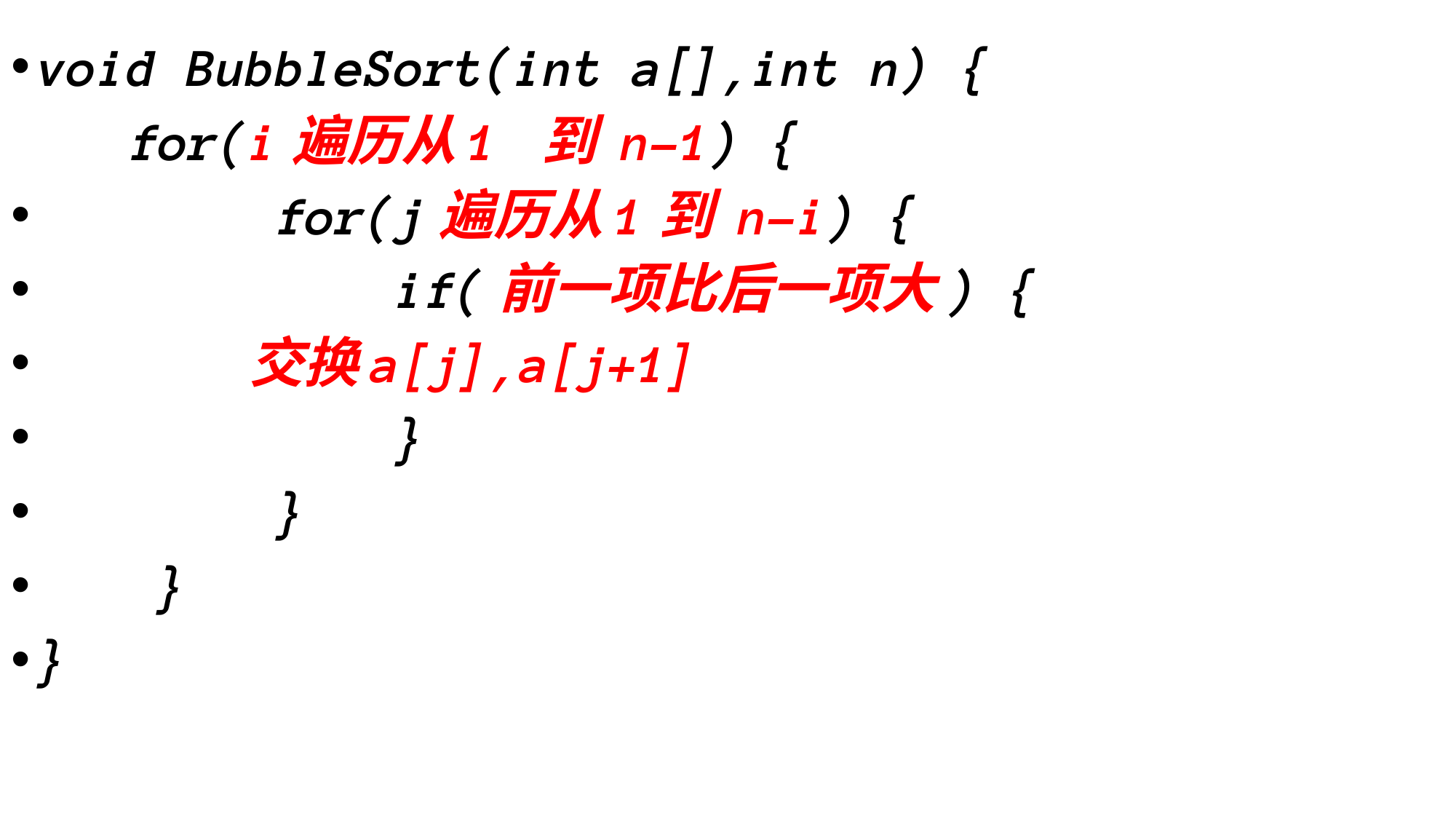

void BubbleSort(int a[],int n) {
    for(i遍历从1 到 n-1) {
        for(j遍历从1到 n-i) {
            if(前一项比后一项大) {
                交换a[j],a[j+1]
            }
        }
    }
}